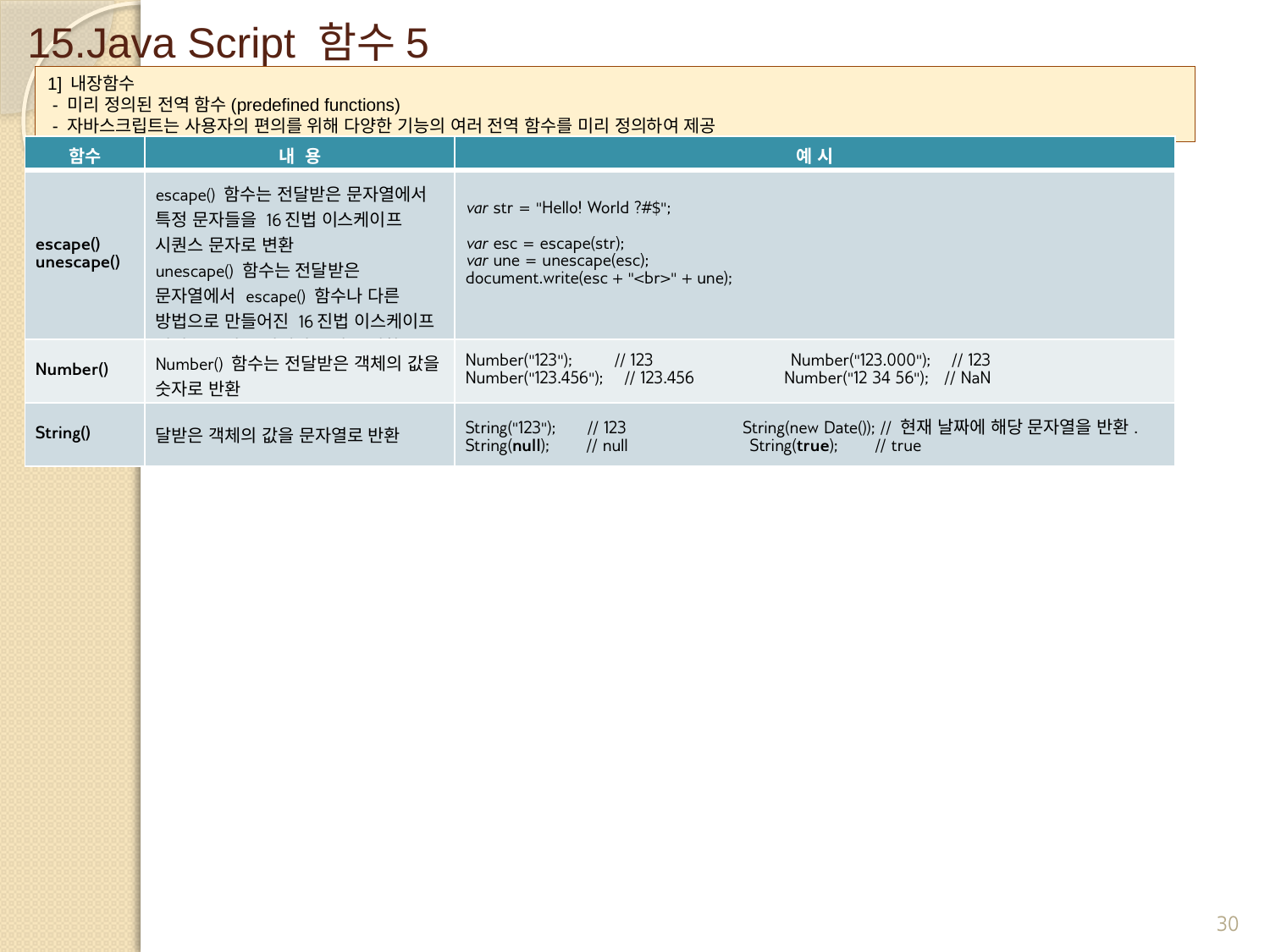

# 15.Java Script 함수5
1] 내장함수
 - 미리 정의된 전역 함수(predefined functions)
 - 자바스크립트는 사용자의 편의를 위해 다양한 기능의 여러 전역 함수를 미리 정의하여 제공
| 함수 | 내 용 | 예 시 |
| --- | --- | --- |
| escape() unescape() | escape() 함수는 전달받은 문자열에서 특정 문자들을 16진법 이스케이프 시퀀스 문자로 변환 unescape() 함수는 전달받은 문자열에서 escape() 함수나 다른 방법으로 만들어진 16진법 이스케이프 시퀀스 문자를 원래의 문자로 변환 | var str = "Hello! World ?#$";   var esc = escape(str); var une = unescape(esc); document.write(esc + "<br>" + une); |
| Number() | Number() 함수는 전달받은 객체의 값을 숫자로 반환 | Number("123");        // 123 Number("123.000");    // 123 Number("123.456");    // 123.456 Number("12 34 56");   // NaN |
| String() | 달받은 객체의 값을 문자열로 반환 | String("123");      // 123 String(new Date()); // 현재 날짜에 해당 문자열을 반환. String(null);       // null String(true);       // true |
30